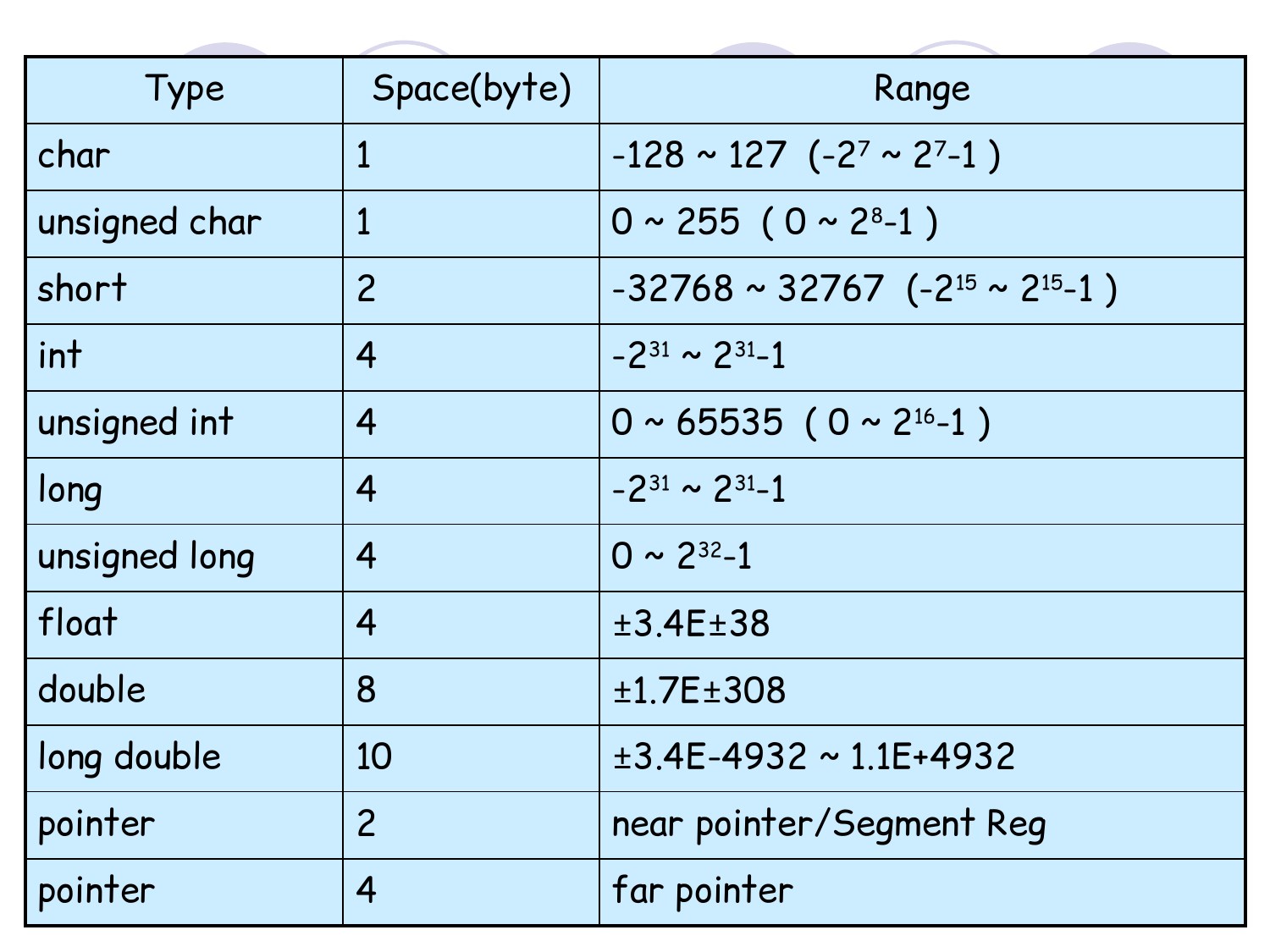

# 2.2 Space Complexity
| Type | Space(byte) | Range |
| --- | --- | --- |
| char | 1 | -128 ~ 127 (-27 ~ 27-1 ) |
| unsigned char | 1 | 0 ~ 255 ( 0 ~ 28-1 ) |
| short | 2 | -32768 ~ 32767 (-215 ~ 215-1 ) |
| int | 4 | -231 ~ 231-1 |
| unsigned int | 4 | 0 ~ 65535 ( 0 ~ 216-1 ) |
| long | 4 | -231 ~ 231-1 |
| unsigned long | 4 | 0 ~ 232-1 |
| float | 4 | ±3.4E±38 |
| double | 8 | ±1.7E±308 |
| long double | 10 | ±3.4E-4932 ~ 1.1E+4932 |
| pointer | 2 | near pointer/Segment Reg |
| pointer | 4 | far pointer |
2.2) 数据空间：

16